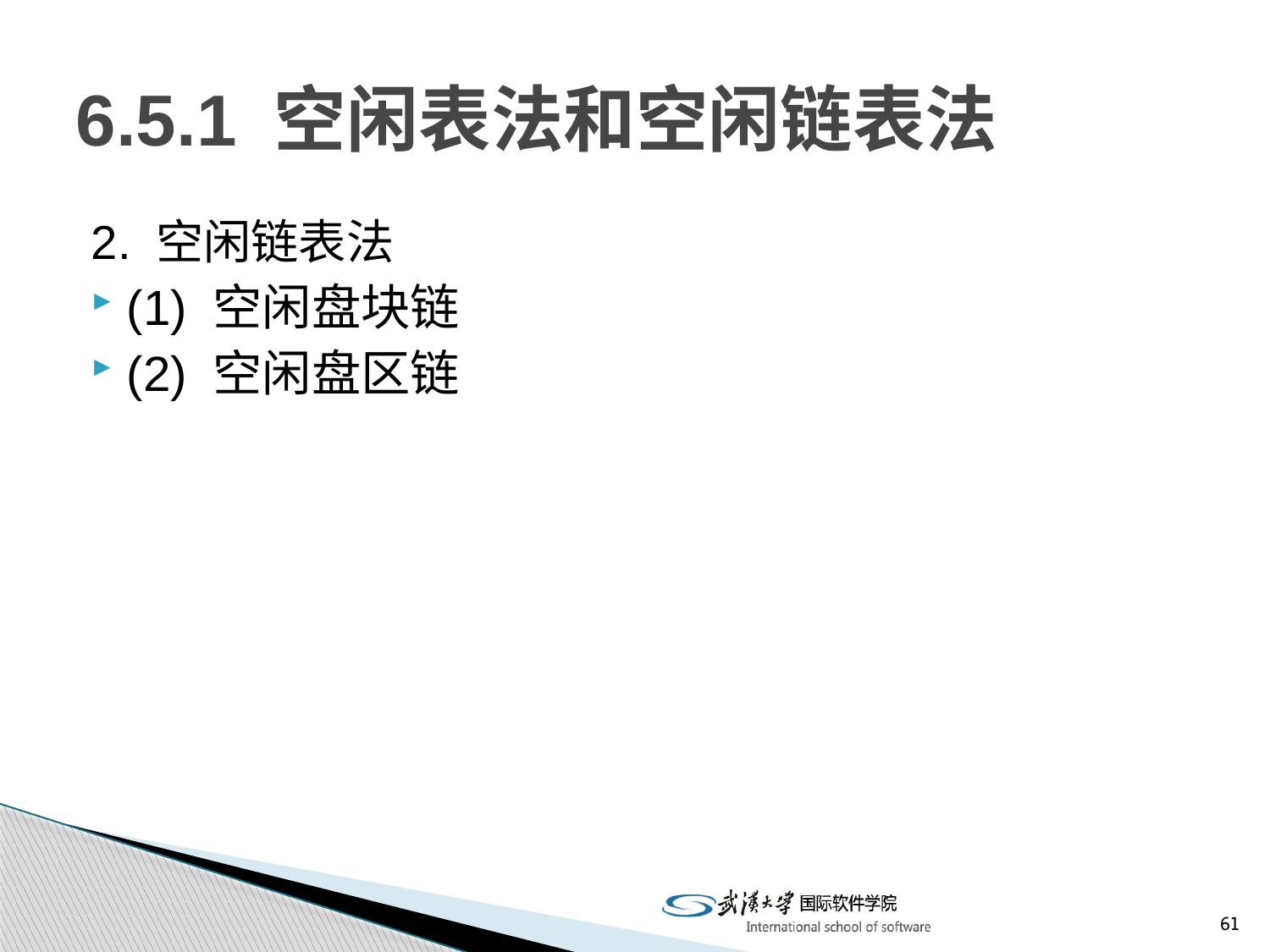

# 6.5.1 空闲表法和空闲链表法
2. 空闲链表法
(1) 空闲盘块链
(2) 空闲盘区链

61